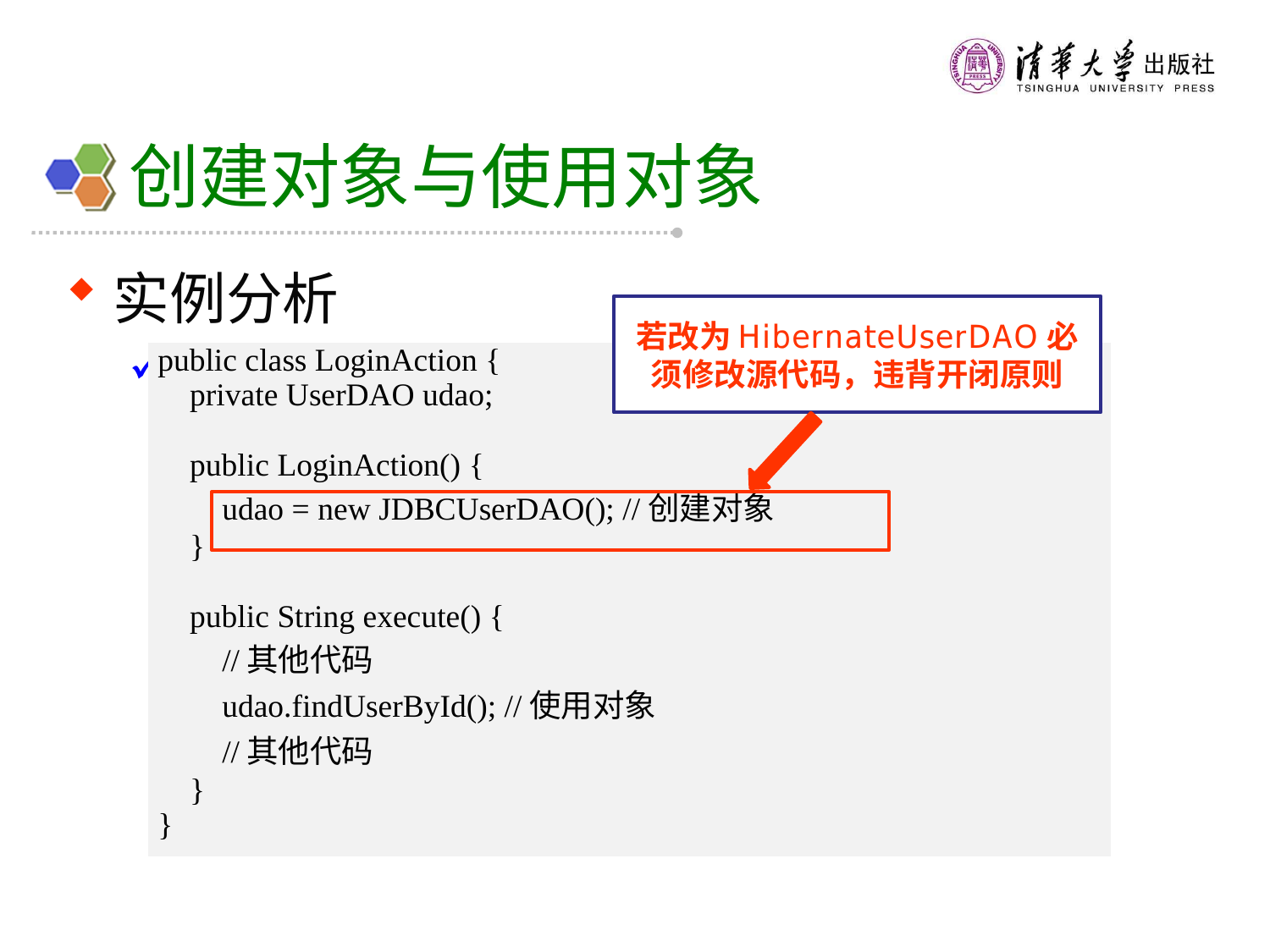

# 创建对象与使用对象
实例分析
使用new关键字创建对象

若改为HibernateUserDAO必须修改源代码，违背开闭原则
| public class LoginAction { private UserDAO udao; public LoginAction() { udao = new JDBCUserDAO(); //创建对象 } public String execute() { //其他代码 udao.findUserById(); //使用对象 //其他代码 } } |
| --- |